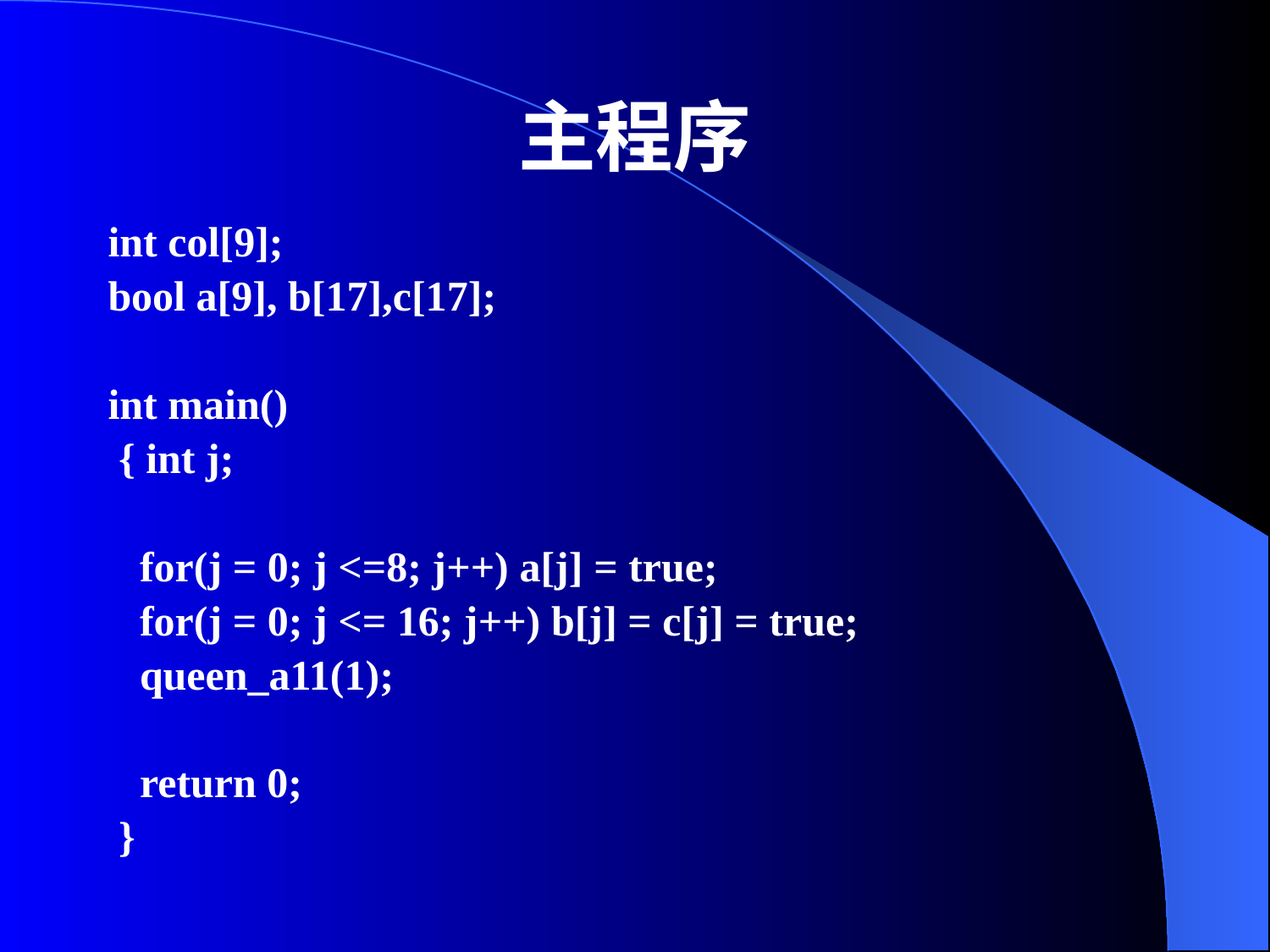

# 主程序
int col[9];
bool a[9], b[17],c[17];

int main()
 { int j;

   for(j = 0; j <=8; j++) a[j] = true;
   for(j = 0; j <= 16; j++) b[j] = c[j] = true;
   queen_a11(1);

   return 0;
 }